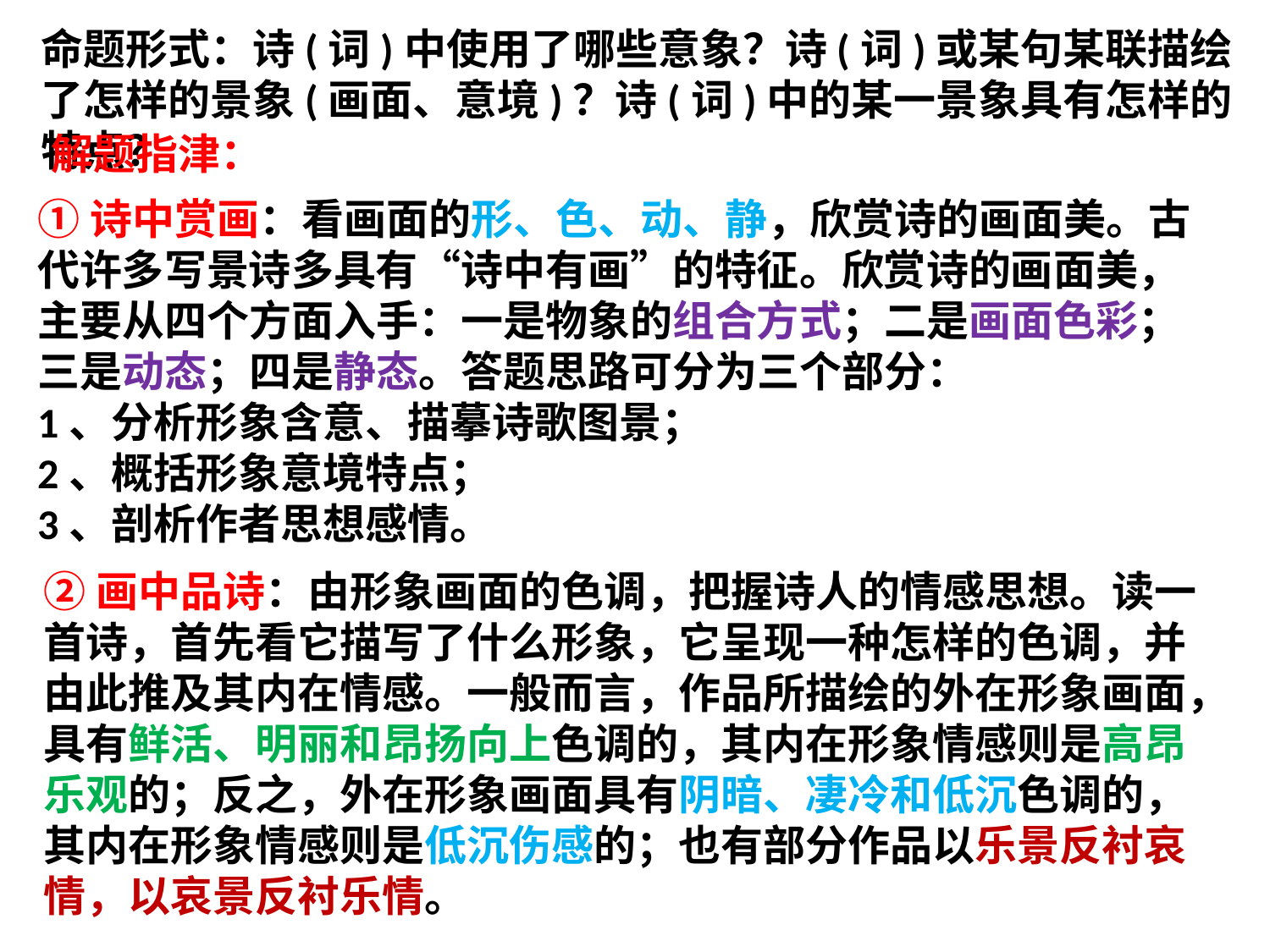

命题形式：诗(词)中使用了哪些意象？诗(词)或某句某联描绘了怎样的景象(画面、意境)？诗(词)中的某一景象具有怎样的特点？
解题指津：
①诗中赏画：看画面的形、色、动、静，欣赏诗的画面美。古代许多写景诗多具有“诗中有画”的特征。欣赏诗的画面美，主要从四个方面入手：一是物象的组合方式；二是画面色彩；三是动态；四是静态。答题思路可分为三个部分：
1、分析形象含意、描摹诗歌图景；
2、概括形象意境特点；
3、剖析作者思想感情。
②画中品诗：由形象画面的色调，把握诗人的情感思想。读一首诗，首先看它描写了什么形象，它呈现一种怎样的色调，并由此推及其内在情感。一般而言，作品所描绘的外在形象画面，具有鲜活、明丽和昂扬向上色调的，其内在形象情感则是高昂乐观的；反之，外在形象画面具有阴暗、凄冷和低沉色调的，其内在形象情感则是低沉伤感的；也有部分作品以乐景反衬哀情，以哀景反衬乐情。